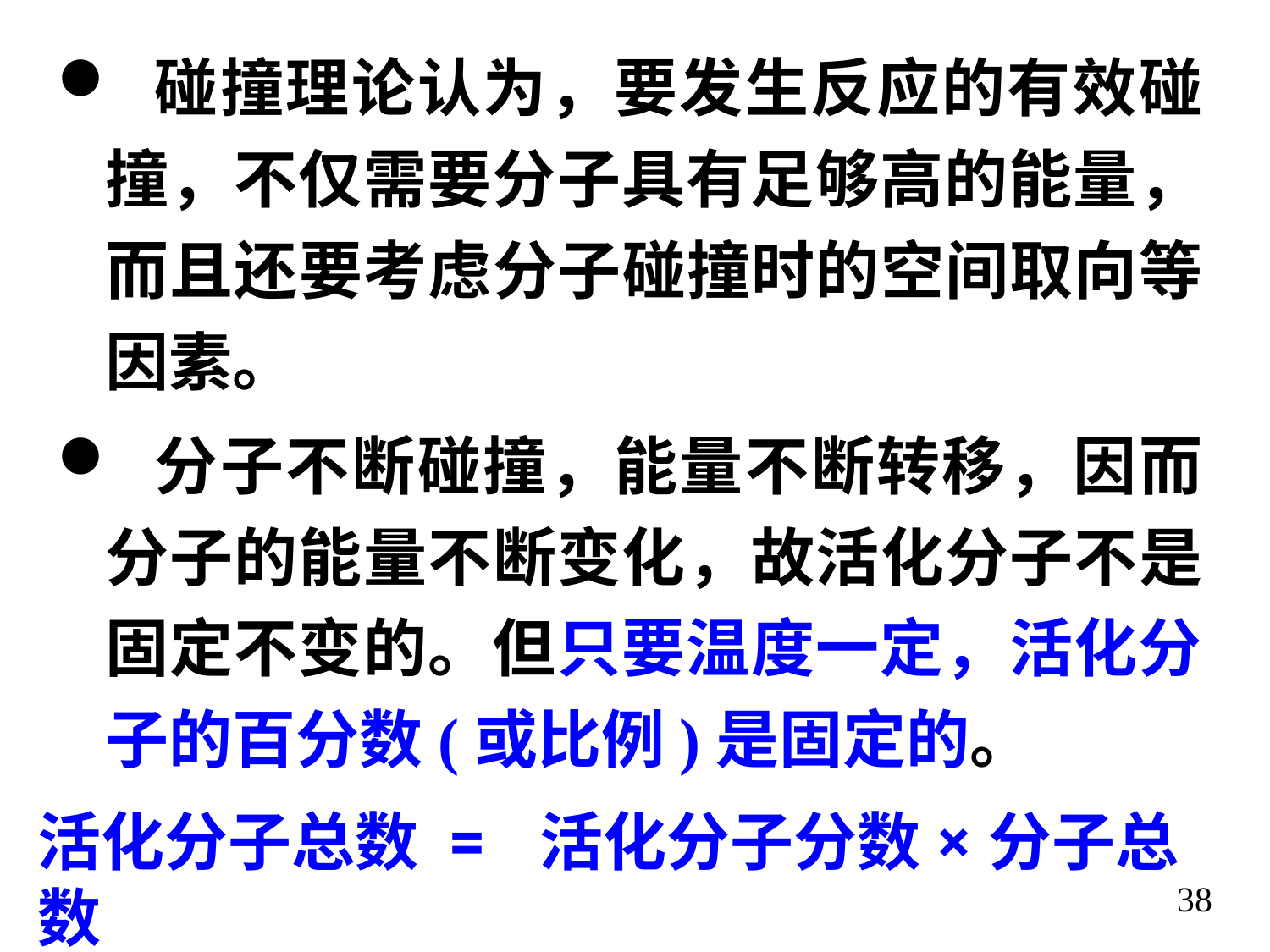

碰撞理论认为，要发生反应的有效碰撞，不仅需要分子具有足够高的能量，而且还要考虑分子碰撞时的空间取向等因素。
 分子不断碰撞，能量不断转移，因而分子的能量不断变化，故活化分子不是固定不变的。但只要温度一定，活化分子的百分数(或比例)是固定的。
活化分子总数 = 活化分子分数×分子总数